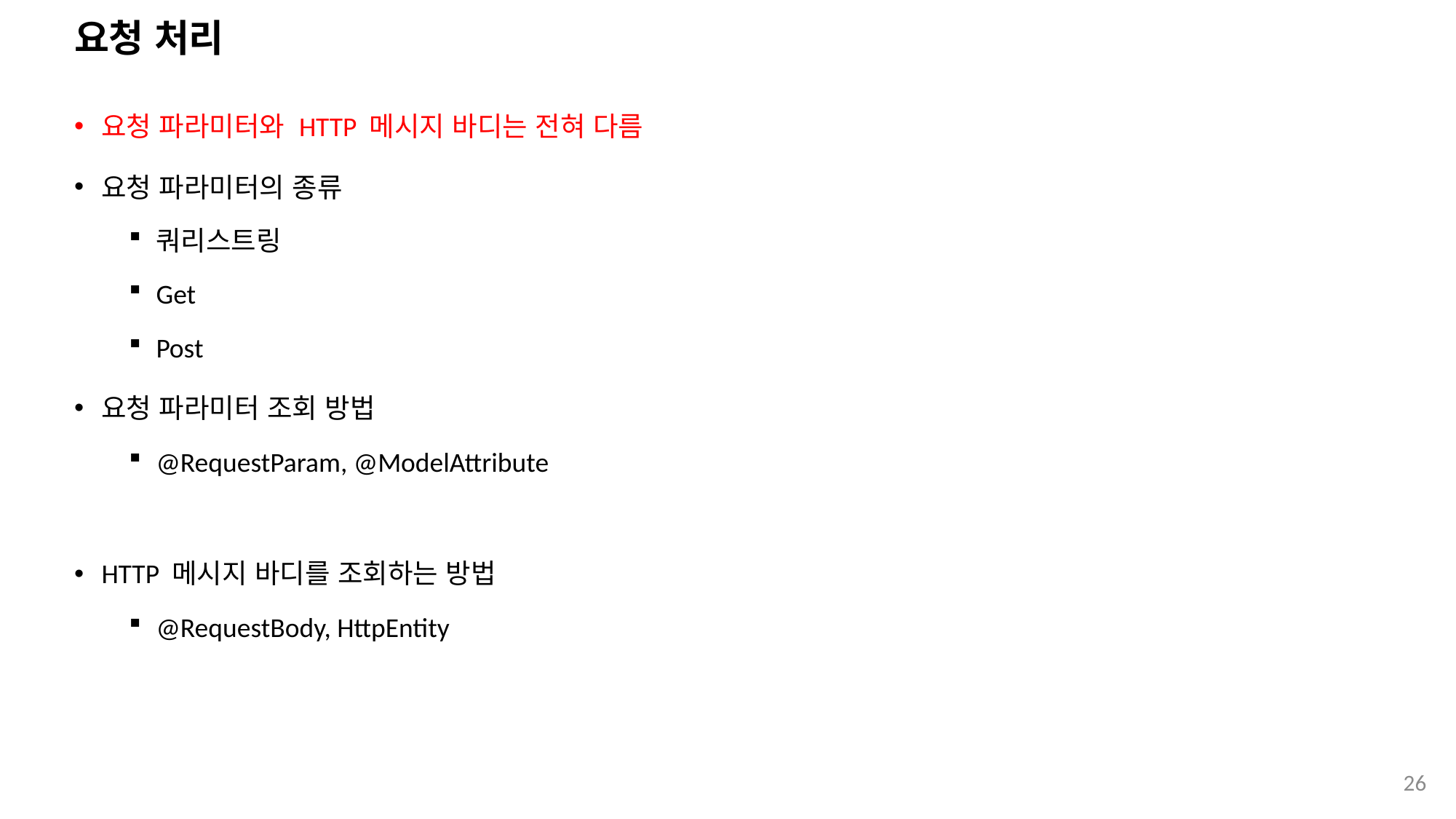

# 요청 처리
요청 파라미터와 HTTP 메시지 바디는 전혀 다름
요청 파라미터의 종류
쿼리스트링
Get
Post
요청 파라미터 조회 방법
@RequestParam, @ModelAttribute

HTTP 메시지 바디를 조회하는 방법
@RequestBody, HttpEntity

26